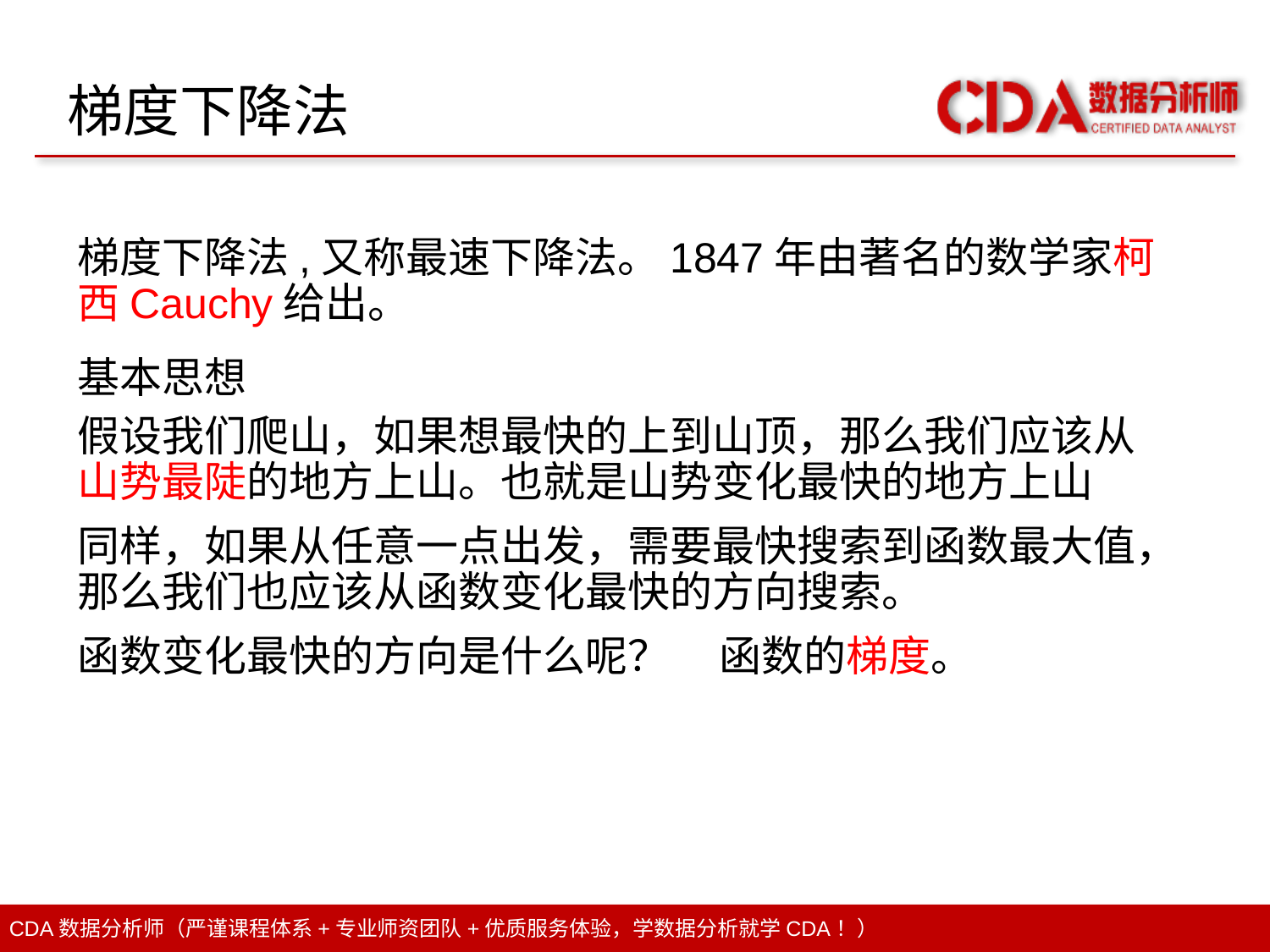

梯度下降法
梯度下降法,又称最速下降法。1847年由著名的数学家柯西Cauchy给出。
基本思想
假设我们爬山，如果想最快的上到山顶，那么我们应该从山势最陡的地方上山。也就是山势变化最快的地方上山
同样，如果从任意一点出发，需要最快搜索到函数最大值，那么我们也应该从函数变化最快的方向搜索。
函数变化最快的方向是什么呢？
函数的梯度。